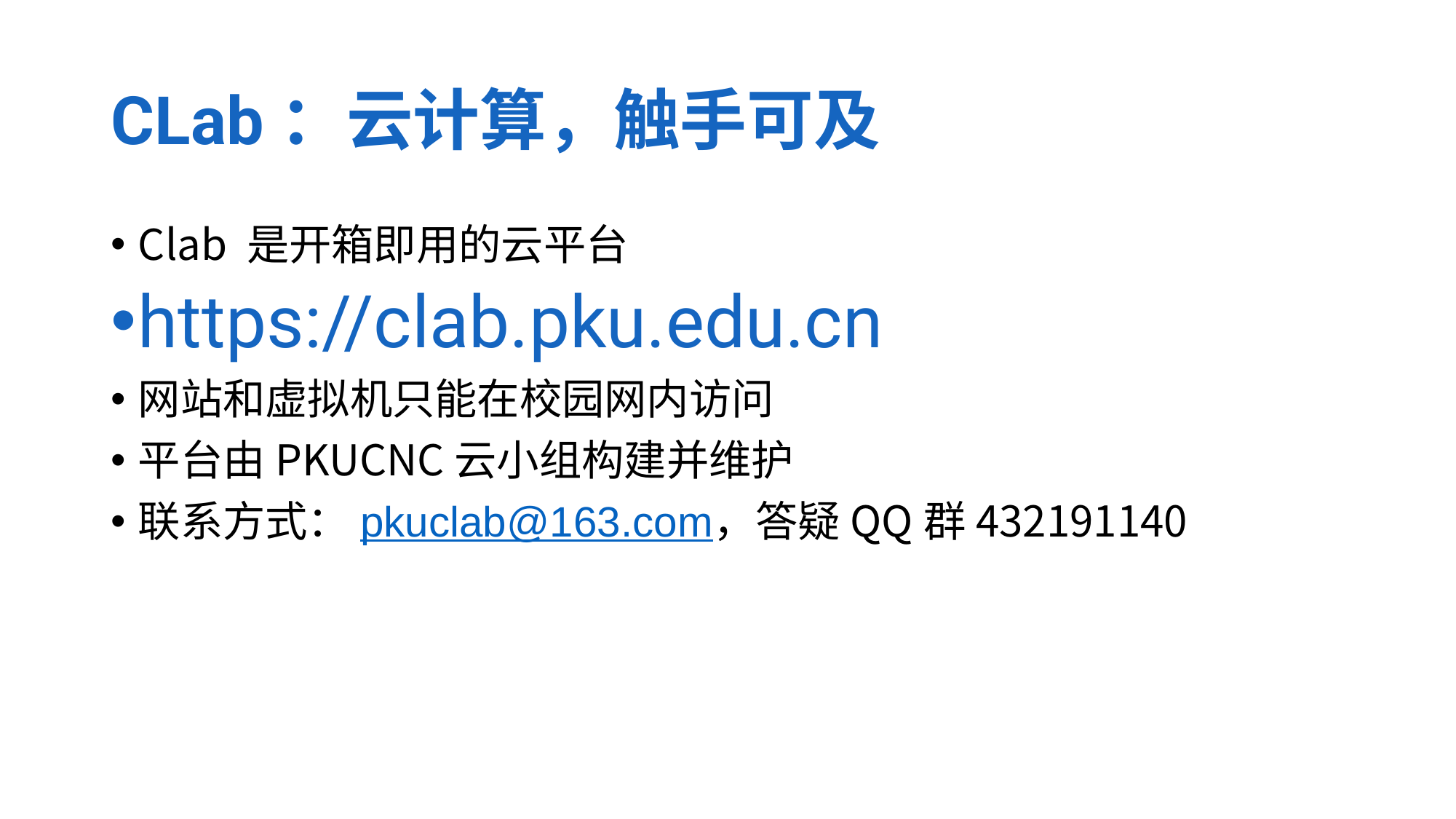

# CLab：云计算，触手可及
Clab 是开箱即用的云平台
https://clab.pku.edu.cn
网站和虚拟机只能在校园网内访问
平台由PKUCNC云小组构建并维护
联系方式：pkuclab@163.com，答疑QQ群432191140